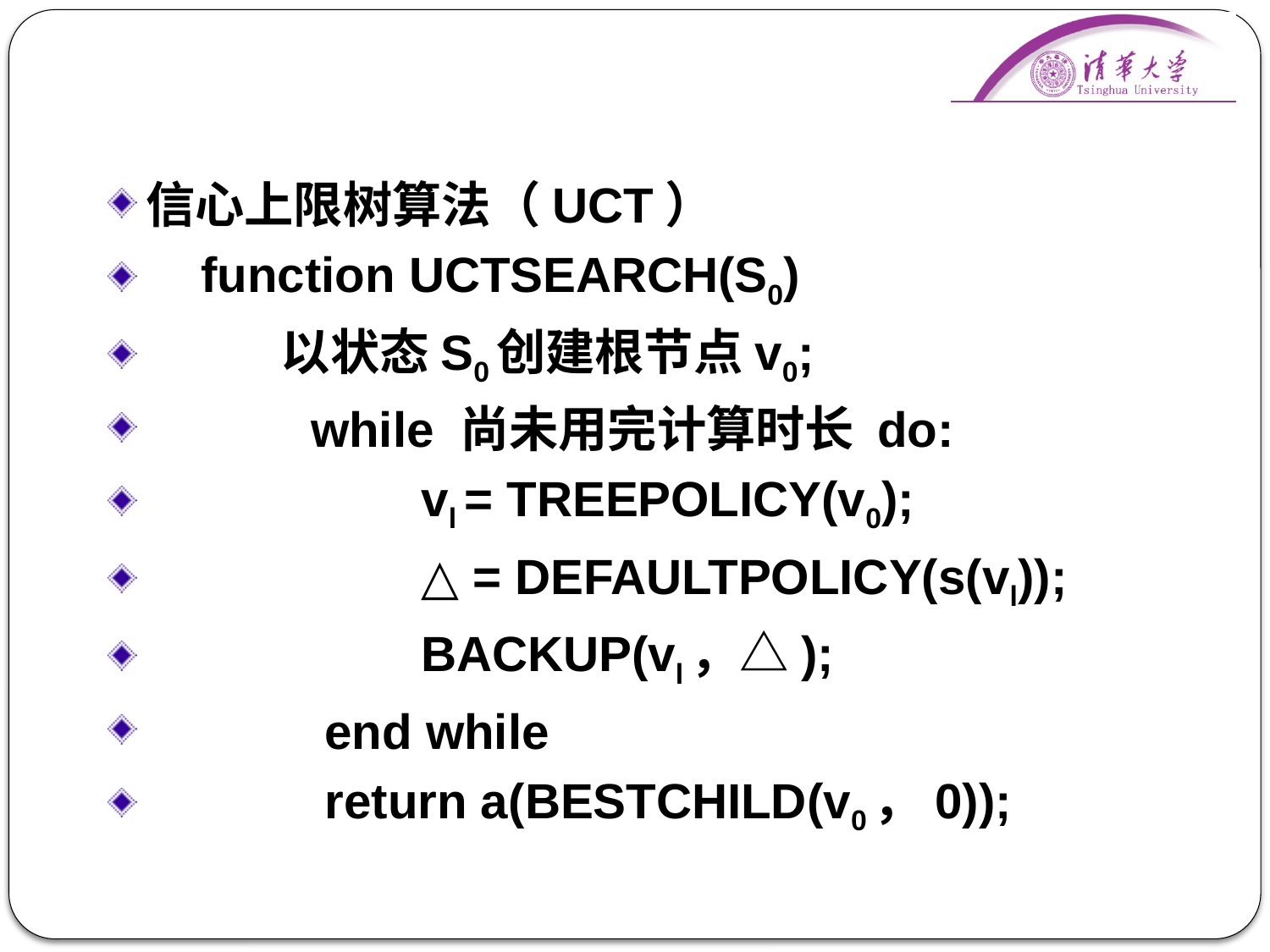

信心上限树算法（UCT）
    function UctSearch(s0)
           以状态s0创建根节点v0;
            while 尚未用完计算时长 do:
                    vl = TreePolicy(v0);
                    △ = DefaultPolicy(s(vl));
                    Backup(vl，△);
             end while
             return a(BestChild(v0，0));
28